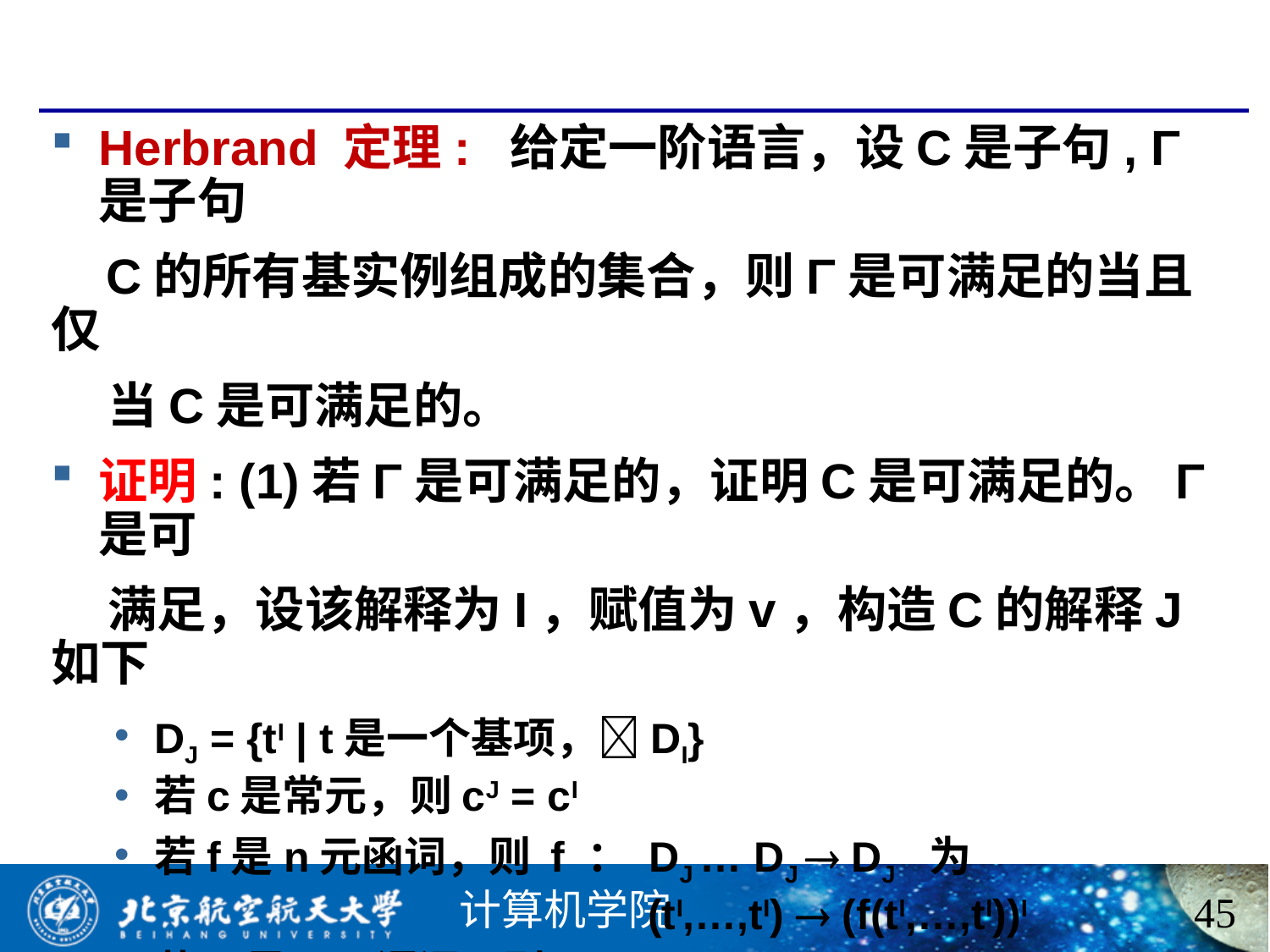

#
Herbrand 定理:  给定一阶语言，设C是子句, Γ是子句
    C的所有基实例组成的集合，则Γ是可满足的当且仅
    当C是可满足的。
证明: (1)若Γ是可满足的，证明C是可满足的。Γ是可
    满足，设该解释为I，赋值为v，构造C的解释J如下
DJ = {tI | t是一个基项，∈DI}
若c是常元，则cJ = cI
若f是n元函词，则 f ： DJ … DJ → DJ  为
                                             (tI,…,tI) → (f(tI,…,tI))I
若P是n元谓词，则P(tI,…,tI) = PI(tI,…,tI)
即，J是I的子模型。